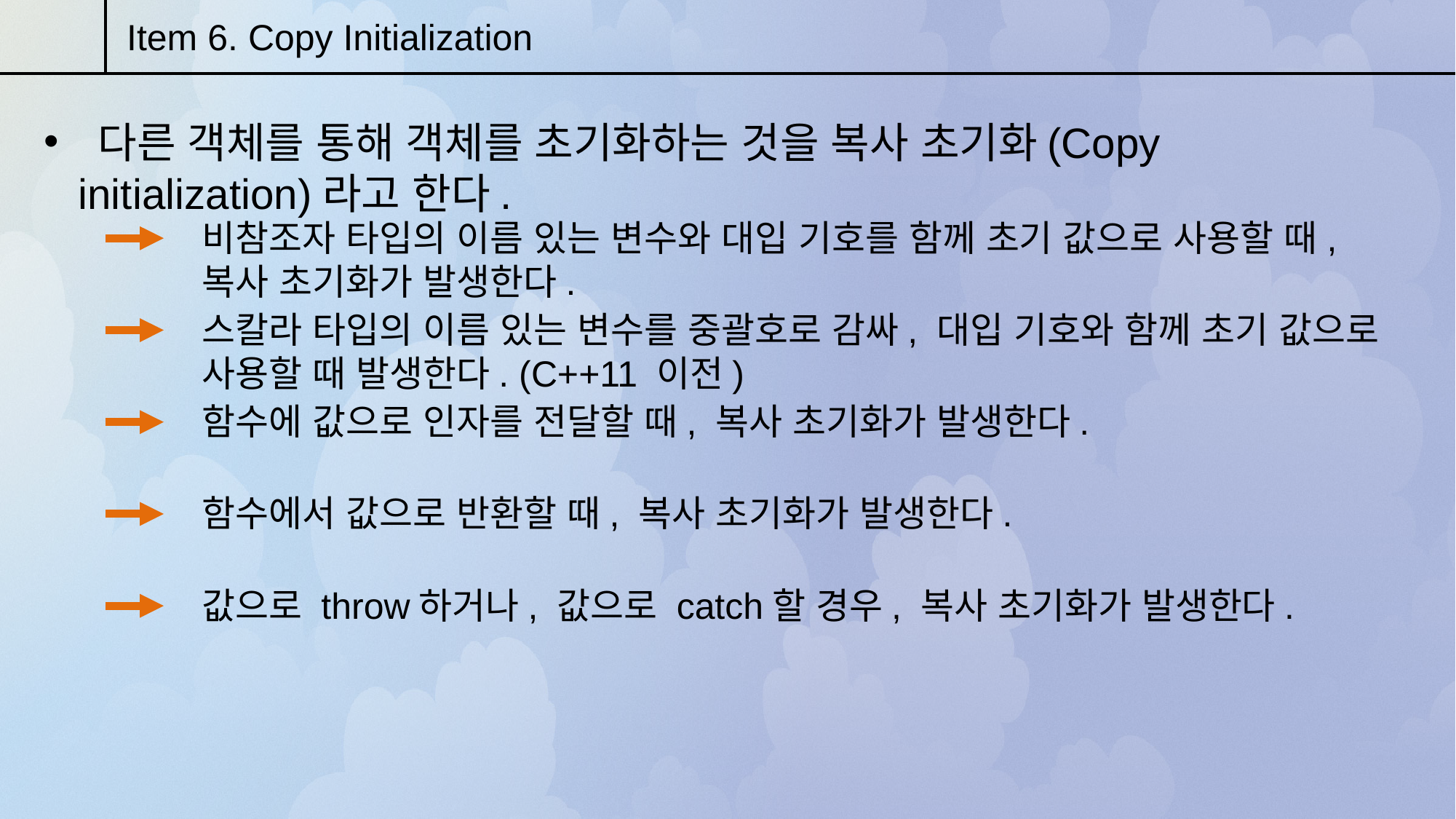

Item 6. Copy Initialization
 다른 객체를 통해 객체를 초기화하는 것을 복사 초기화(Copy initialization)라고 한다.
비참조자 타입의 이름 있는 변수와 대입 기호를 함께 초기 값으로 사용할 때, 복사 초기화가 발생한다.
스칼라 타입의 이름 있는 변수를 중괄호로 감싸, 대입 기호와 함께 초기 값으로 사용할 때 발생한다. (C++11 이전)
함수에 값으로 인자를 전달할 때, 복사 초기화가 발생한다.
함수에서 값으로 반환할 때, 복사 초기화가 발생한다.
값으로 throw하거나, 값으로 catch할 경우, 복사 초기화가 발생한다.